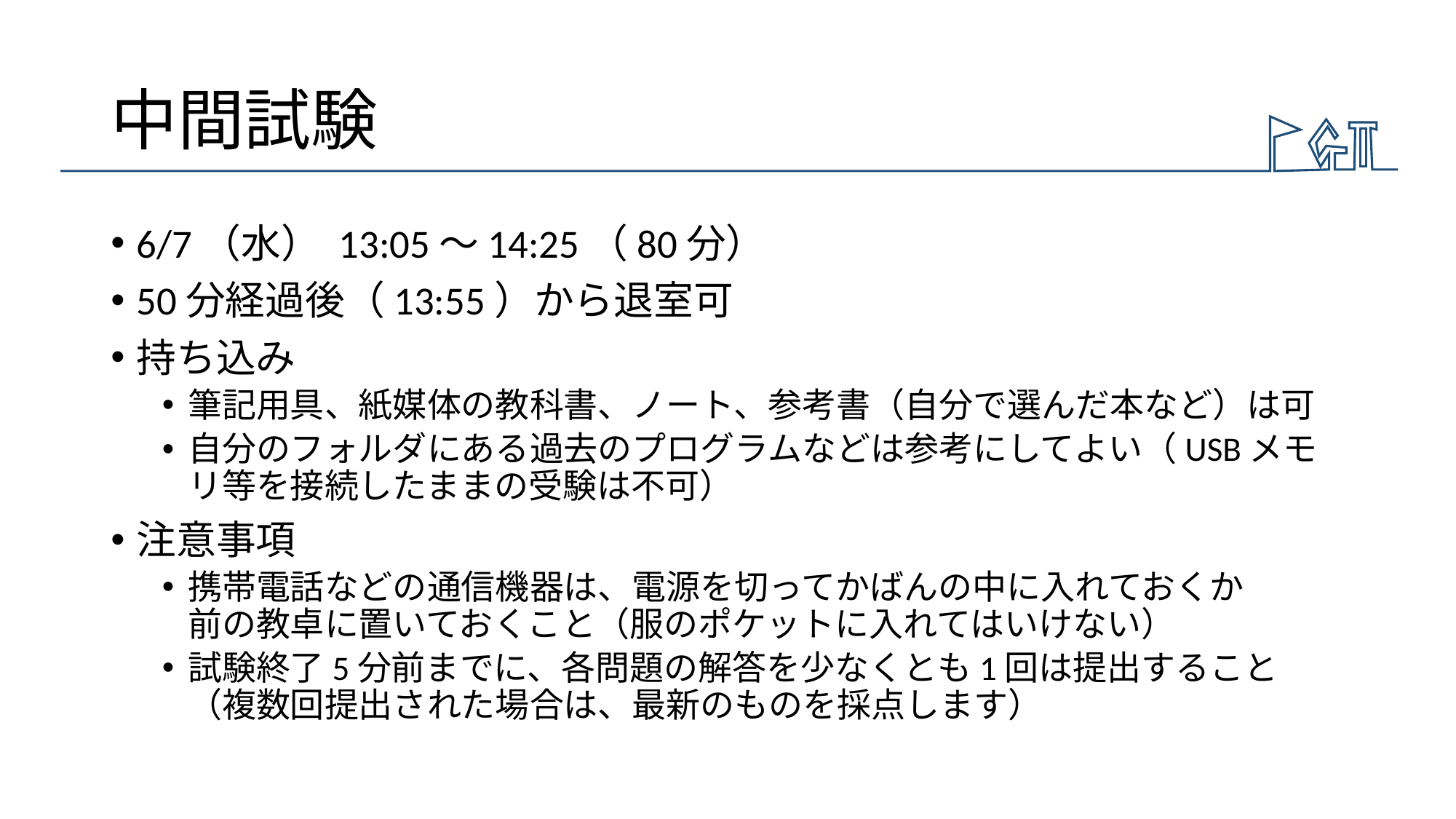

# 中間試験
6/7（水） 13:05～14:25（80分）
50分経過後（13:55）から退室可
持ち込み
筆記用具、紙媒体の教科書、ノート、参考書（自分で選んだ本など）は可
自分のフォルダにある過去のプログラムなどは参考にしてよい（USBメモリ等を接続したままの受験は不可）
注意事項
携帯電話などの通信機器は、電源を切ってかばんの中に入れておくか
前の教卓に置いておくこと（服のポケットに入れてはいけない）
試験終了5分前までに、各問題の解答を少なくとも1回は提出すること（複数回提出された場合は、最新のものを採点します）